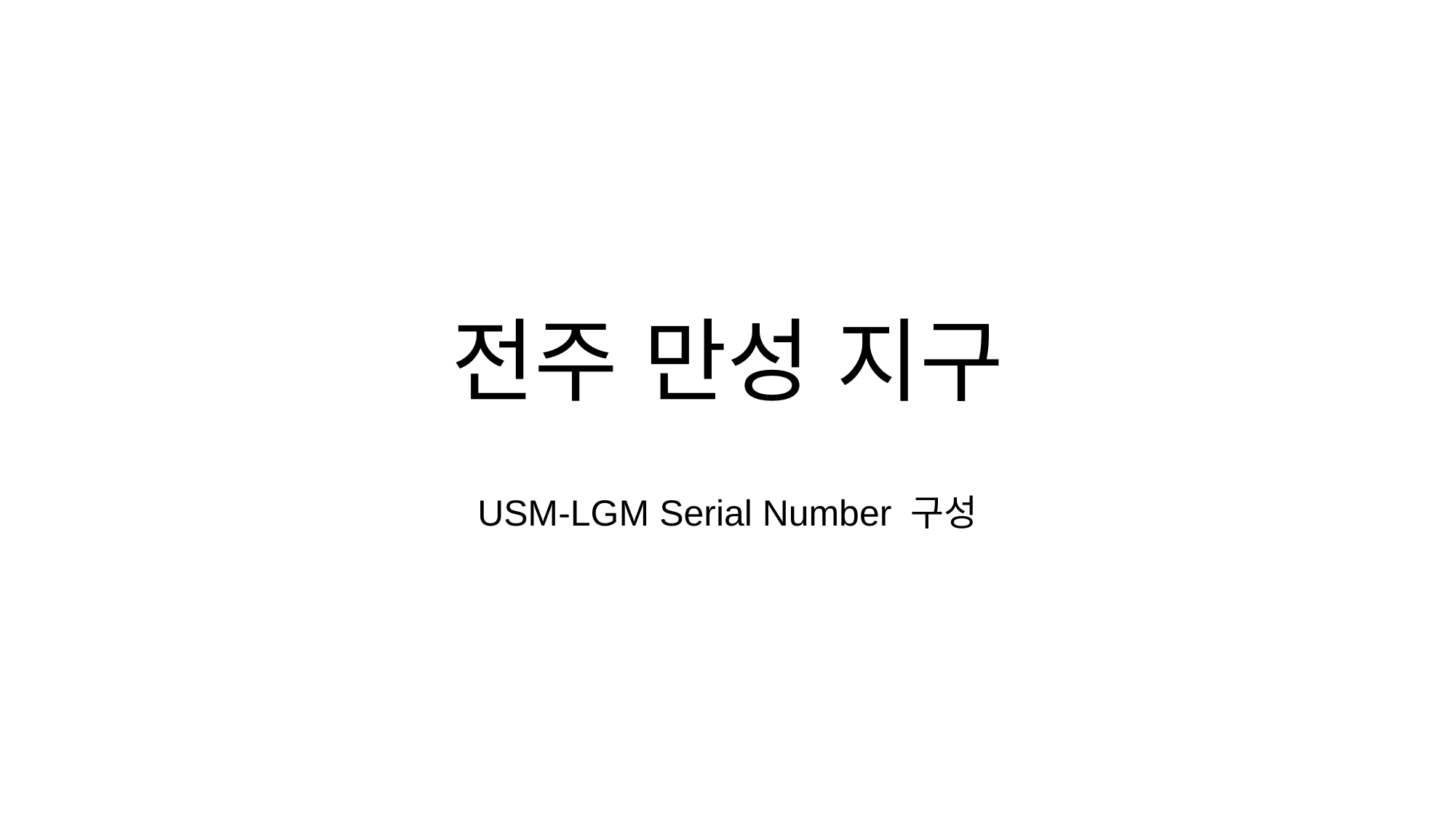

# 전주 만성 지구

USM-LGM Serial Number 구성